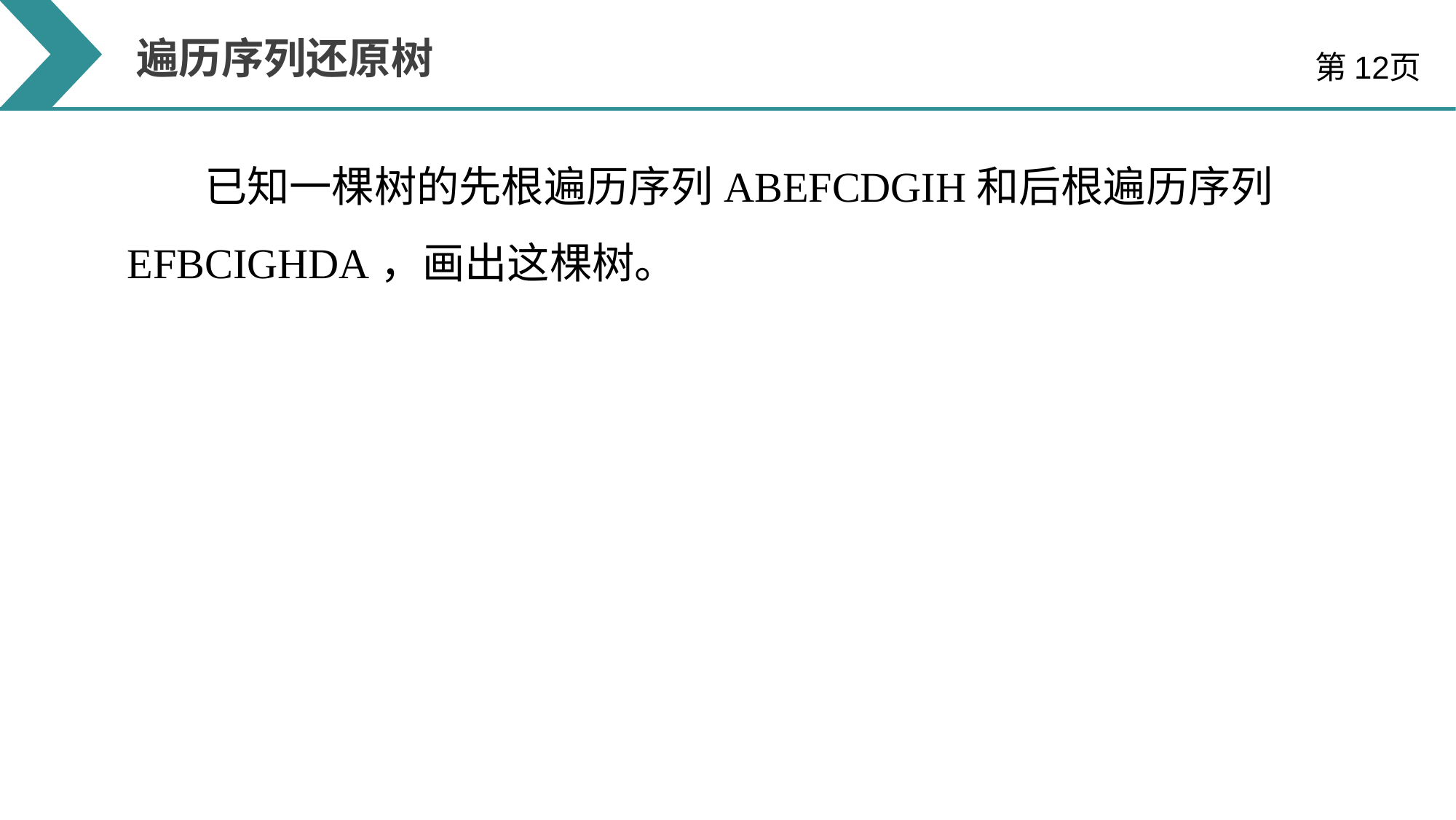

遍历序列还原树
第12页
已知一棵树的先根遍历序列ABEFCDGIH和后根遍历序列EFBCIGHDA，画出这棵树。